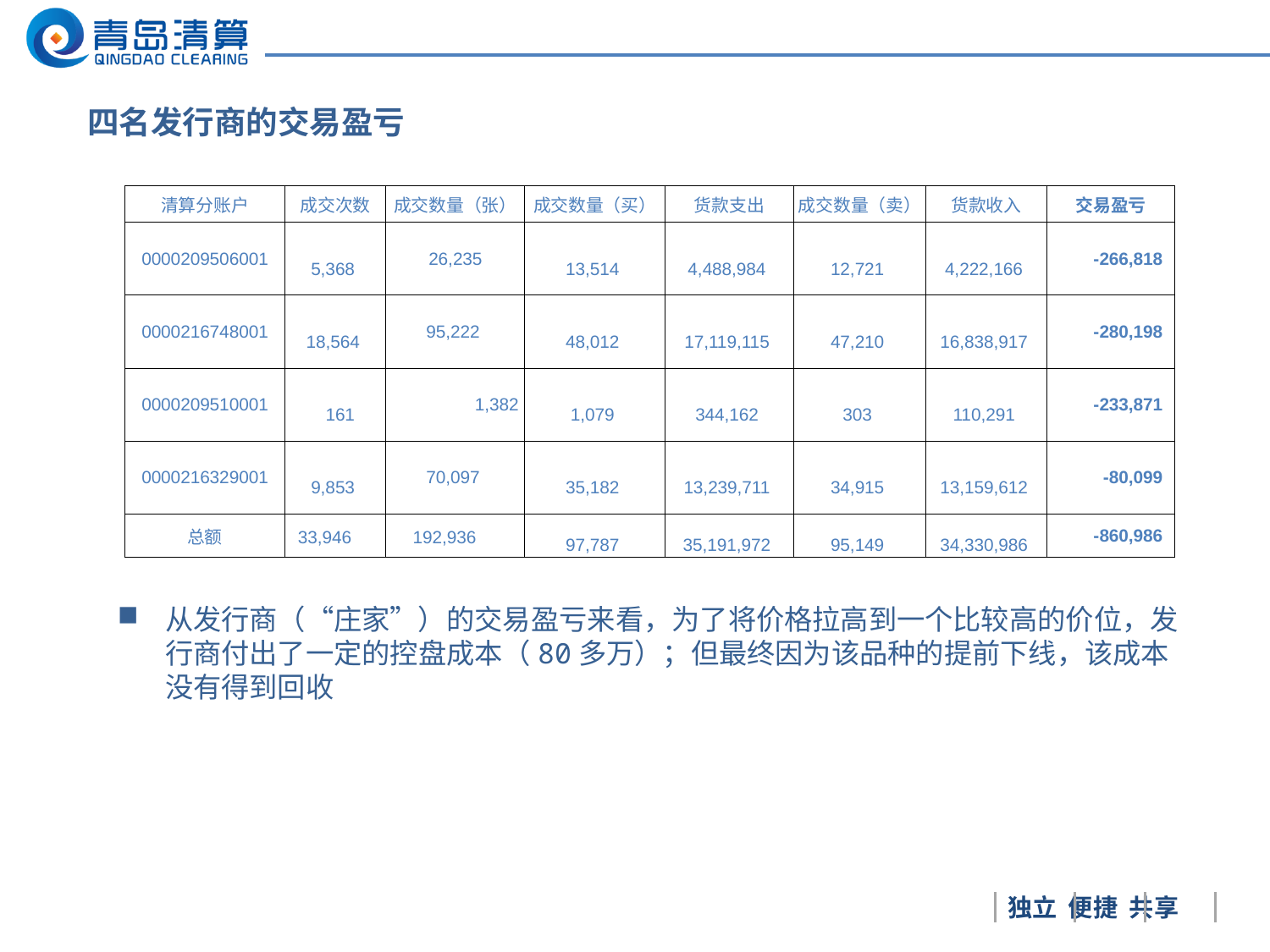

战略布局图
四名发行商的交易盈亏
| 清算分账户 | 成交次数 | 成交数量（张） | 成交数量（买） | 货款支出 | 成交数量（卖） | 货款收入 | 交易盈亏 |
| --- | --- | --- | --- | --- | --- | --- | --- |
| 0000209506001 | 5,368 | 26,235 | 13,514 | 4,488,984 | 12,721 | 4,222,166 | -266,818 |
| 0000216748001 | 18,564 | 95,222 | 48,012 | 17,119,115 | 47,210 | 16,838,917 | -280,198 |
| 0000209510001 | 161 | 1,382 | 1,079 | 344,162 | 303 | 110,291 | -233,871 |
| 0000216329001 | 9,853 | 70,097 | 35,182 | 13,239,711 | 34,915 | 13,159,612 | -80,099 |
| 总额 | 33,946 | 192,936 | 97,787 | 35,191,972 | 95,149 | 34,330,986 | -860,986 |
从发行商（“庄家”）的交易盈亏来看，为了将价格拉高到一个比较高的价位，发行商付出了一定的控盘成本（80多万）；但最终因为该品种的提前下线，该成本没有得到回收